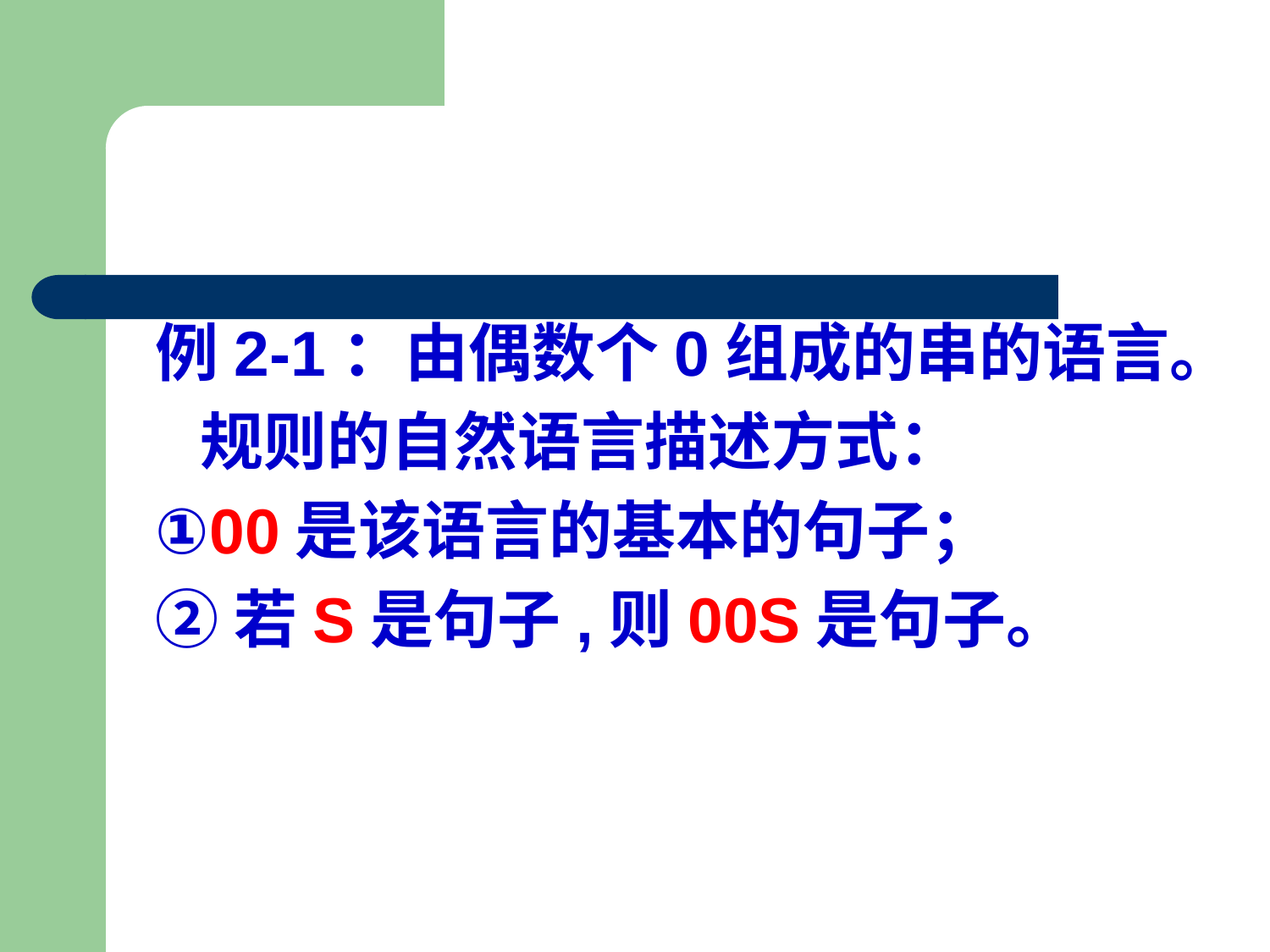

#
例2-1：由偶数个0组成的串的语言。
  规则的自然语言描述方式：
①00是该语言的基本的句子；
②若S是句子,则00S是句子。